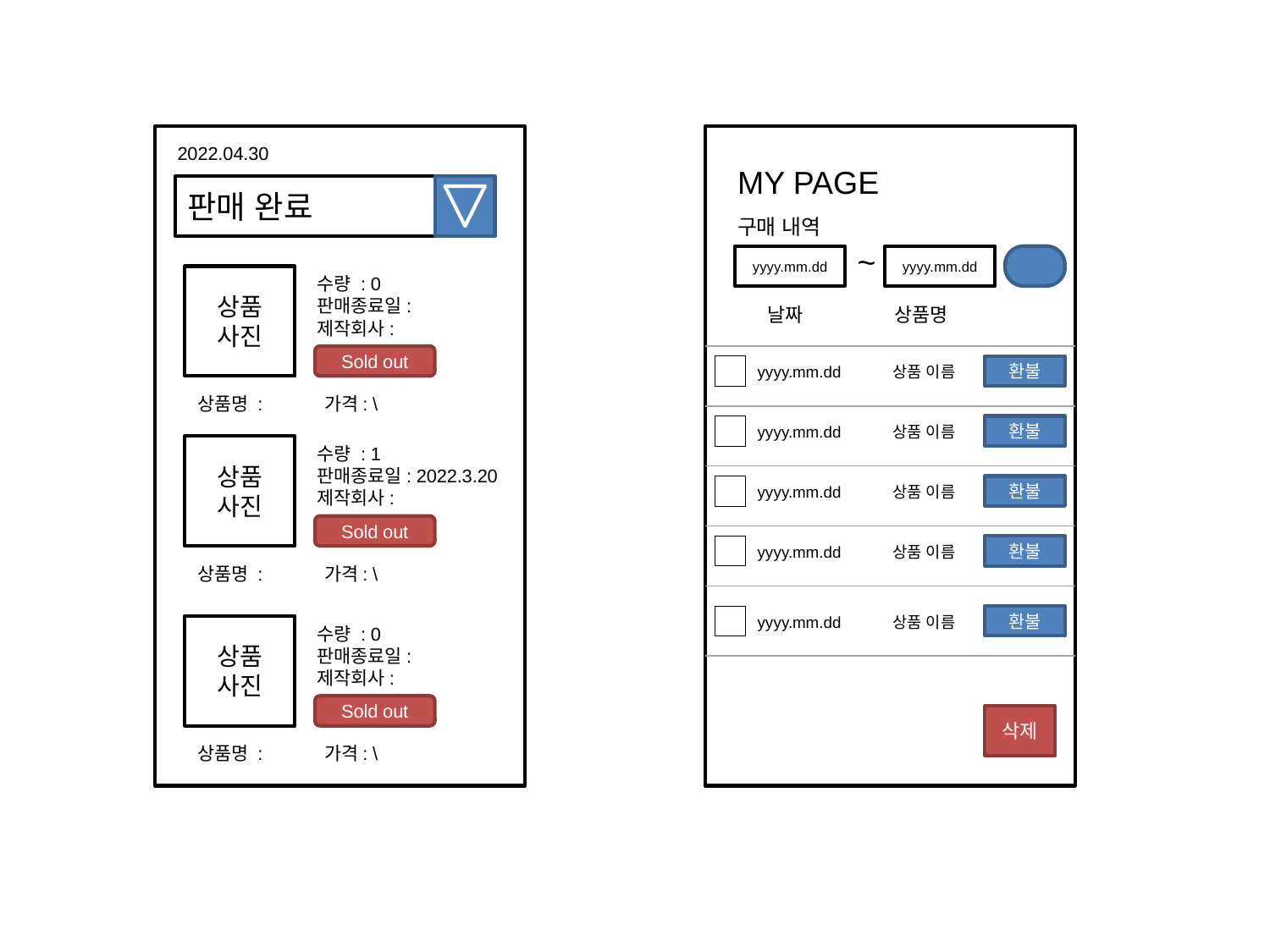

2022.04.30
판매 완료

상품
사진
수량 : 0
판매종료일:
제작회사:
Sold out
상품명 : 	가격: \
상품
사진
수량 : 1
판매종료일: 2022.3.20
제작회사:
Sold out
상품명 : 	가격: \
상품
사진
수량 : 0
판매종료일:
제작회사:
Sold out
상품명 : 	가격: \

MY PAGE
구매 내역
~
yyyy.mm.dd
yyyy.mm.dd

날짜	상품명

yyyy.mm.dd 	 상품 이름
환불

yyyy.mm.dd 	 상품 이름
환불

yyyy.mm.dd 	 상품 이름
환불

yyyy.mm.dd 	 상품 이름
환불

yyyy.mm.dd 	 상품 이름
환불
삭제